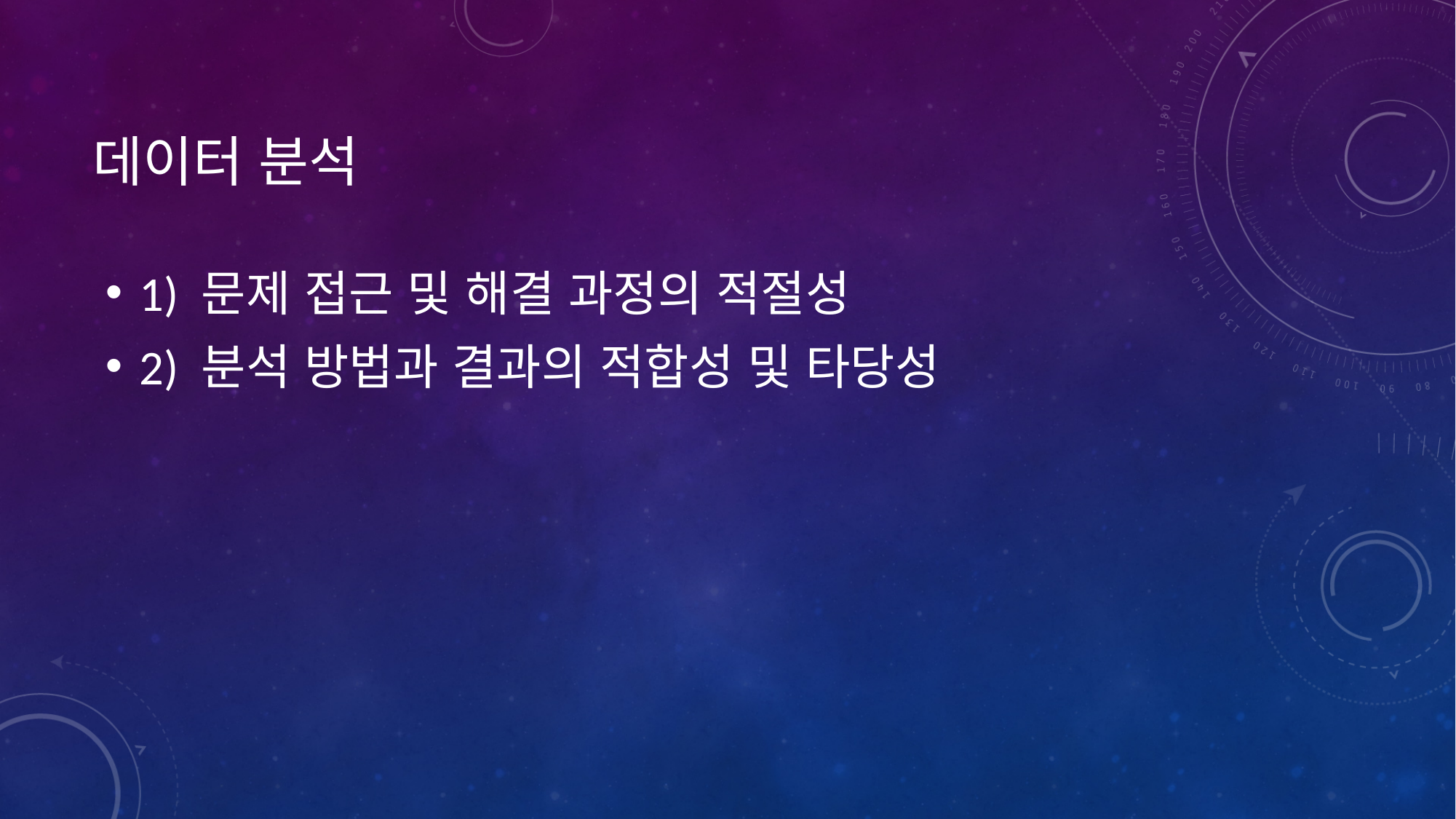

# 데이터 분석
1) 문제 접근 및 해결 과정의 적절성
2) 분석 방법과 결과의 적합성 및 타당성